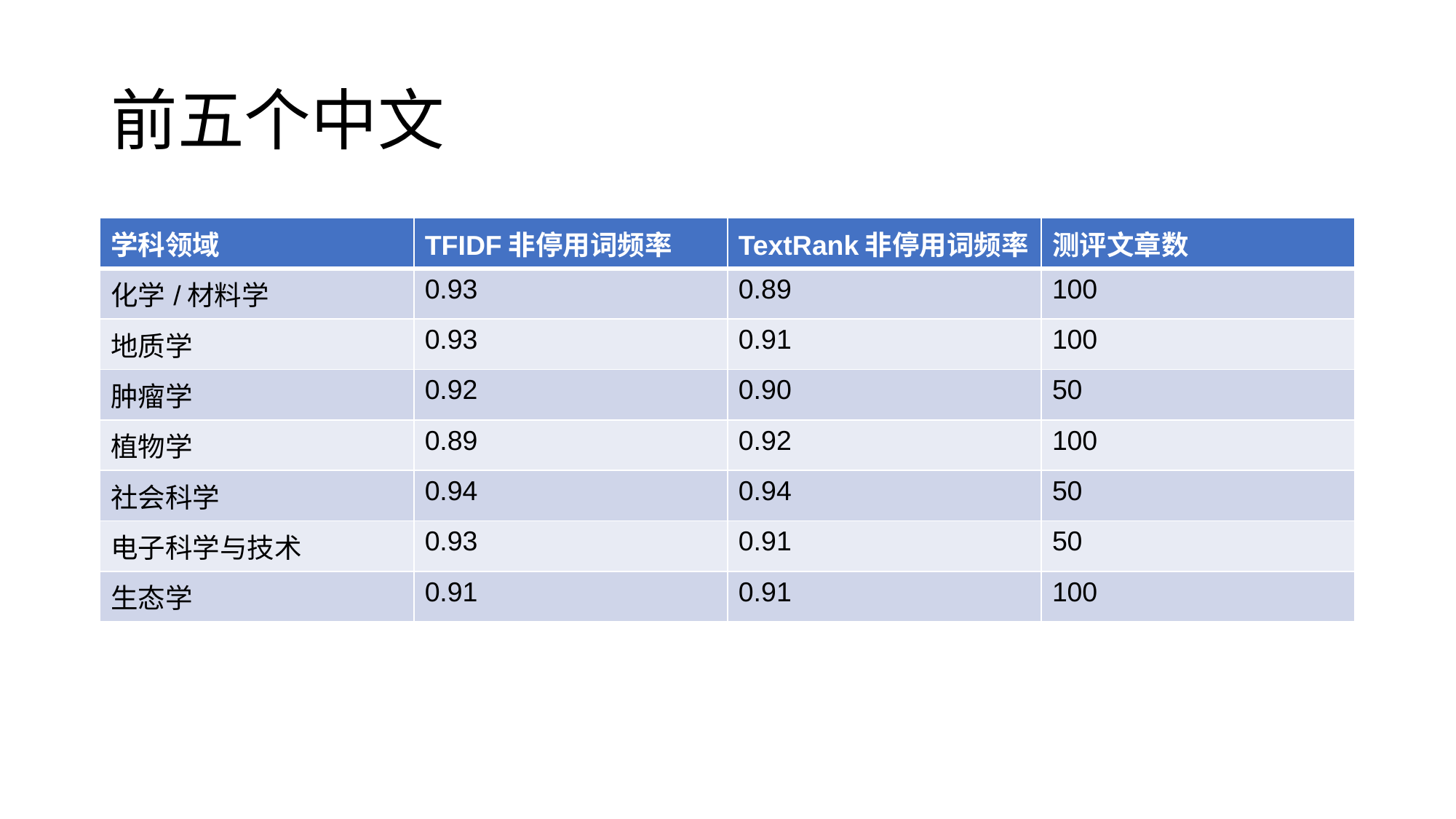

# 前五个中文
| 学科领域 | TFIDF非停用词频率 | TextRank非停用词频率 | 测评文章数 |
| --- | --- | --- | --- |
| 化学/材料学 | 0.93 | 0.89 | 100 |
| 地质学 | 0.93 | 0.91 | 100 |
| 肿瘤学 | 0.92 | 0.90 | 50 |
| 植物学 | 0.89 | 0.92 | 100 |
| 社会科学 | 0.94 | 0.94 | 50 |
| 电子科学与技术 | 0.93 | 0.91 | 50 |
| 生态学 | 0.91 | 0.91 | 100 |